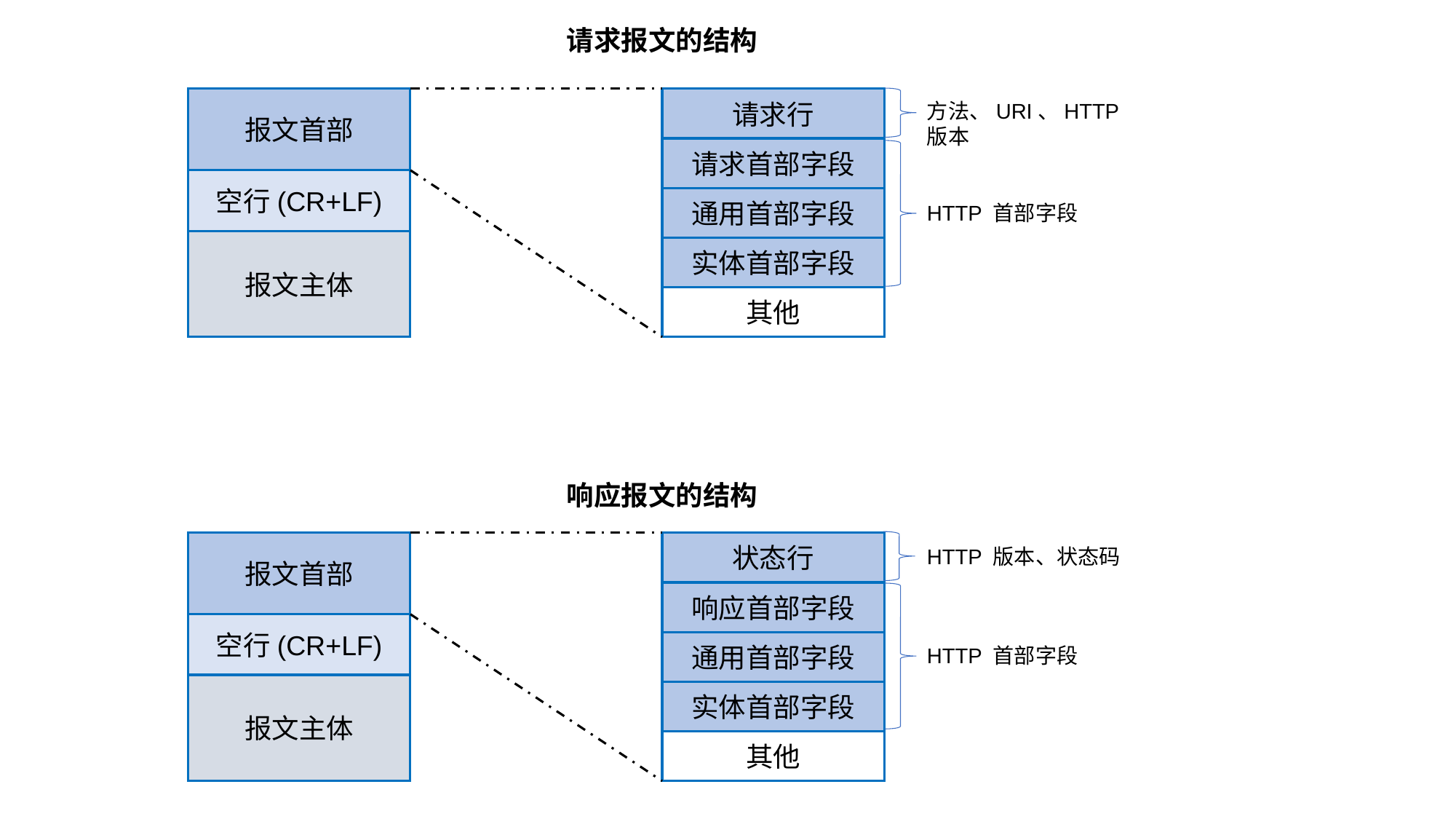

请求报文的结构

报文首部
请求行
请求首部字段
空行(CR+LF)
通用首部字段
报文主体
实体首部字段
其他
方法、URI、HTTP 版本

HTTP 首部字段
响应报文的结构

报文首部
状态行
响应首部字段
空行(CR+LF)
通用首部字段
报文主体
实体首部字段
其他
HTTP 版本、状态码

HTTP 首部字段